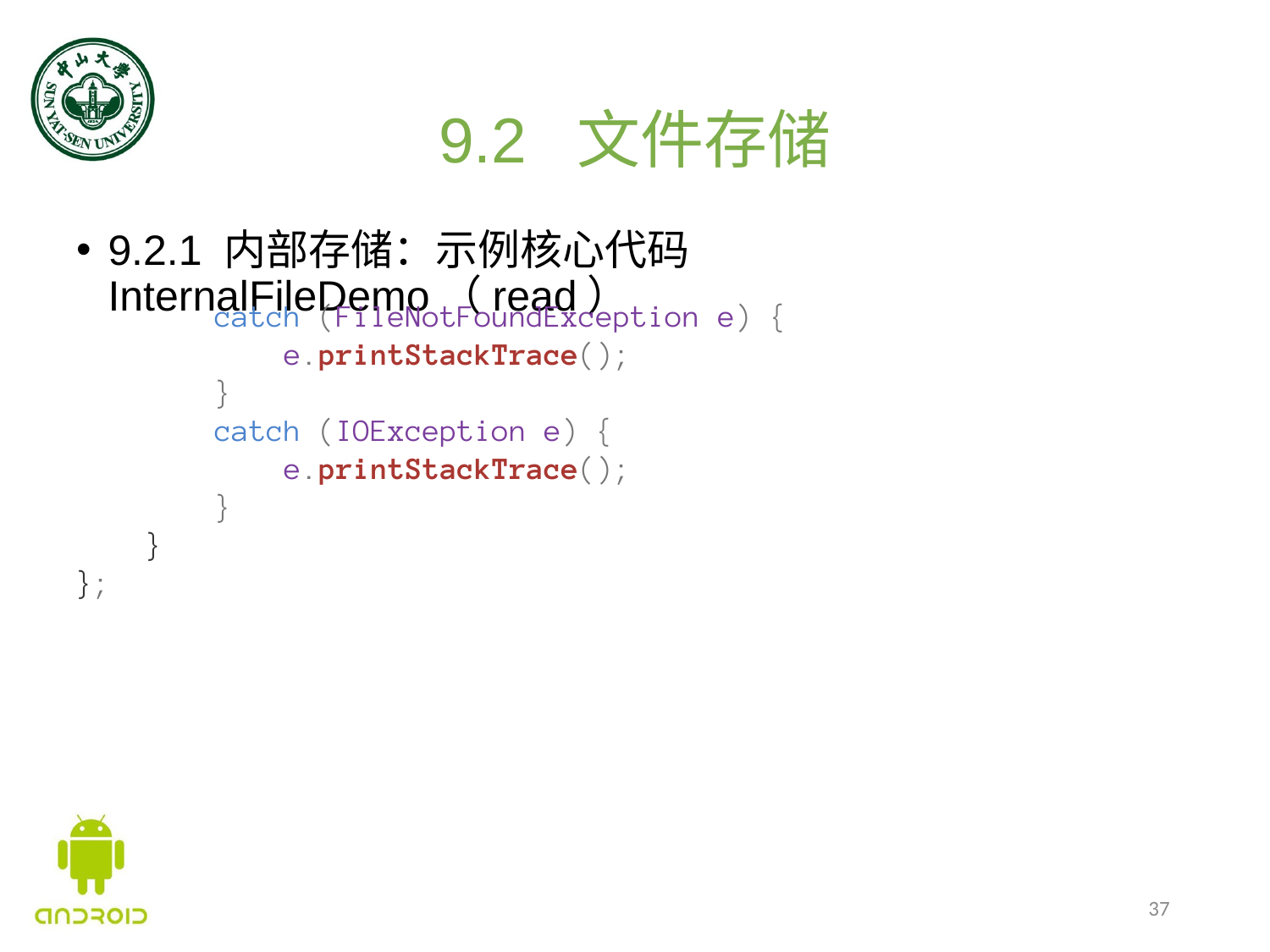

# 9.2  文件存储
9.2.1 内部存储：示例核心代码InternalFileDemo（read）

        catch (FileNotFoundException e) {
            e.printStackTrace();
        }
        catch (IOException e) {
            e.printStackTrace();
        }
    }
};
37